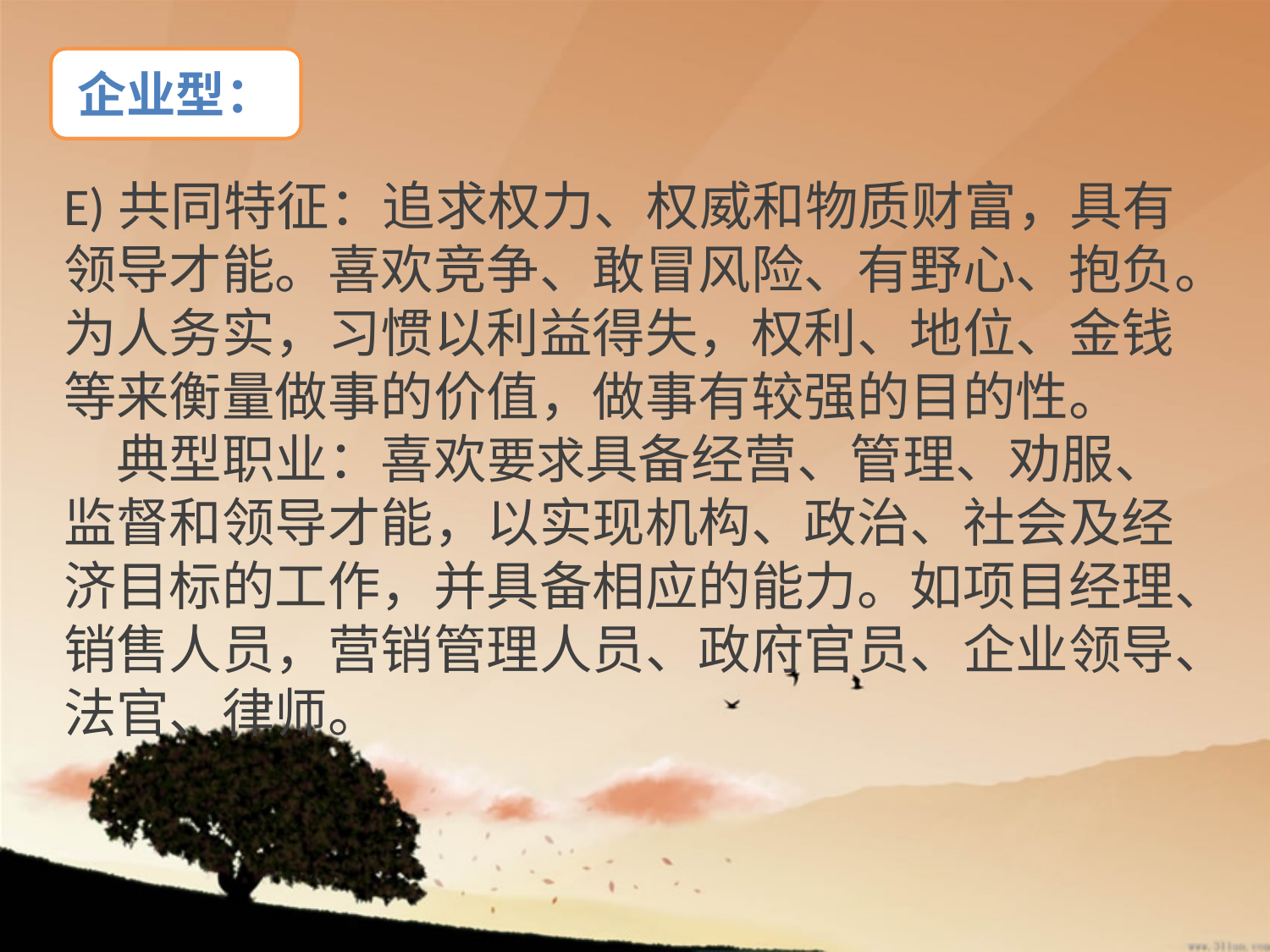

企业型：
E)共同特征：追求权力、权威和物质财富，具有领导才能。喜欢竞争、敢冒风险、有野心、抱负。为人务实，习惯以利益得失，权利、地位、金钱等来衡量做事的价值，做事有较强的目的性。 　　典型职业：喜欢要求具备经营、管理、劝服、监督和领导才能，以实现机构、政治、社会及经济目标的工作，并具备相应的能力。如项目经理、销售人员，营销管理人员、政府官员、企业领导、法官、律师。